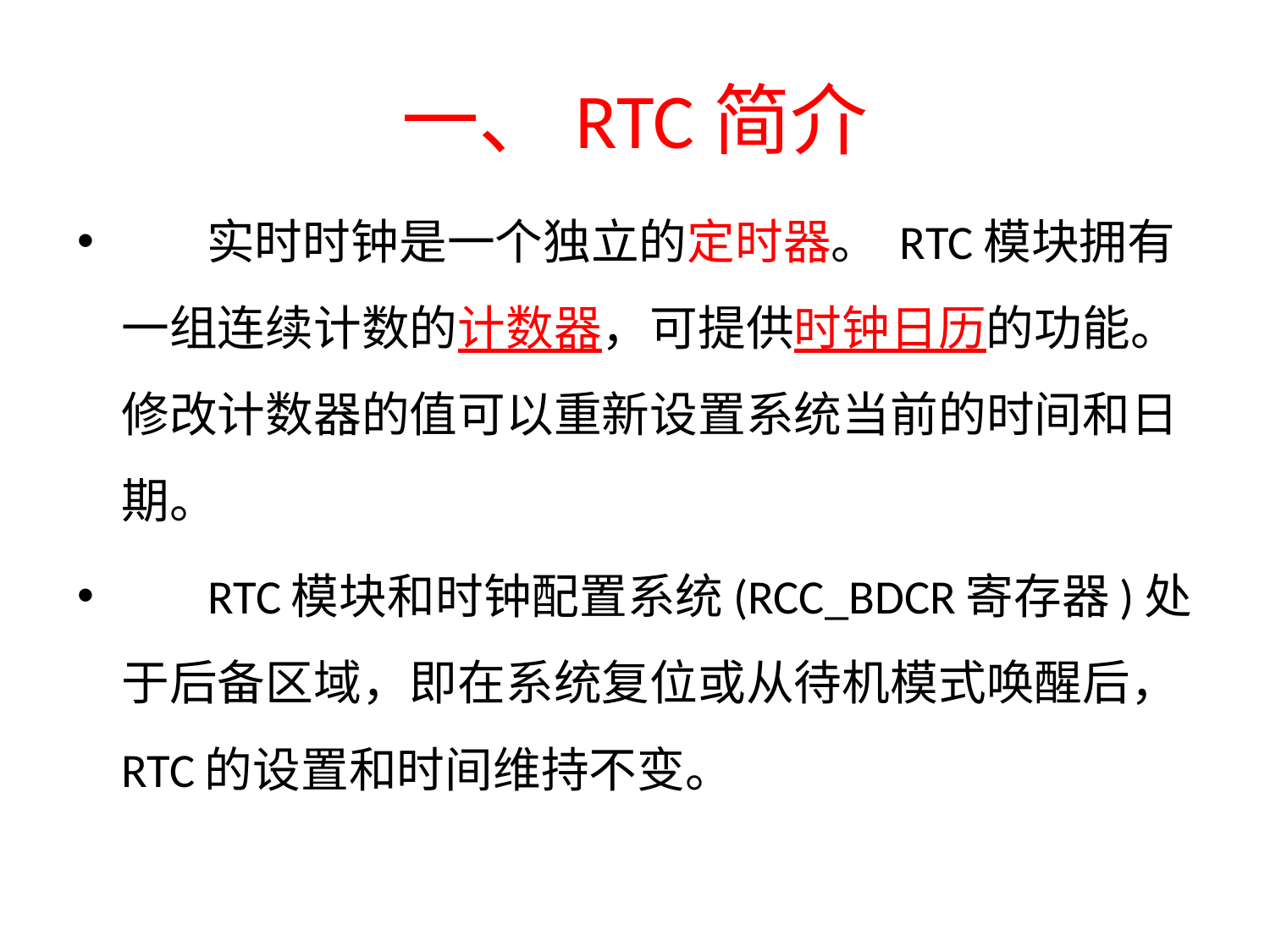

# 一、RTC简介
       实时时钟是一个独立的定时器。 RTC模块拥有一组连续计数的计数器，可提供时钟日历的功能。修改计数器的值可以重新设置系统当前的时间和日期。
        RTC模块和时钟配置系统(RCC_BDCR寄存器)处于后备区域，即在系统复位或从待机模式唤醒后， RTC的设置和时间维持不变。